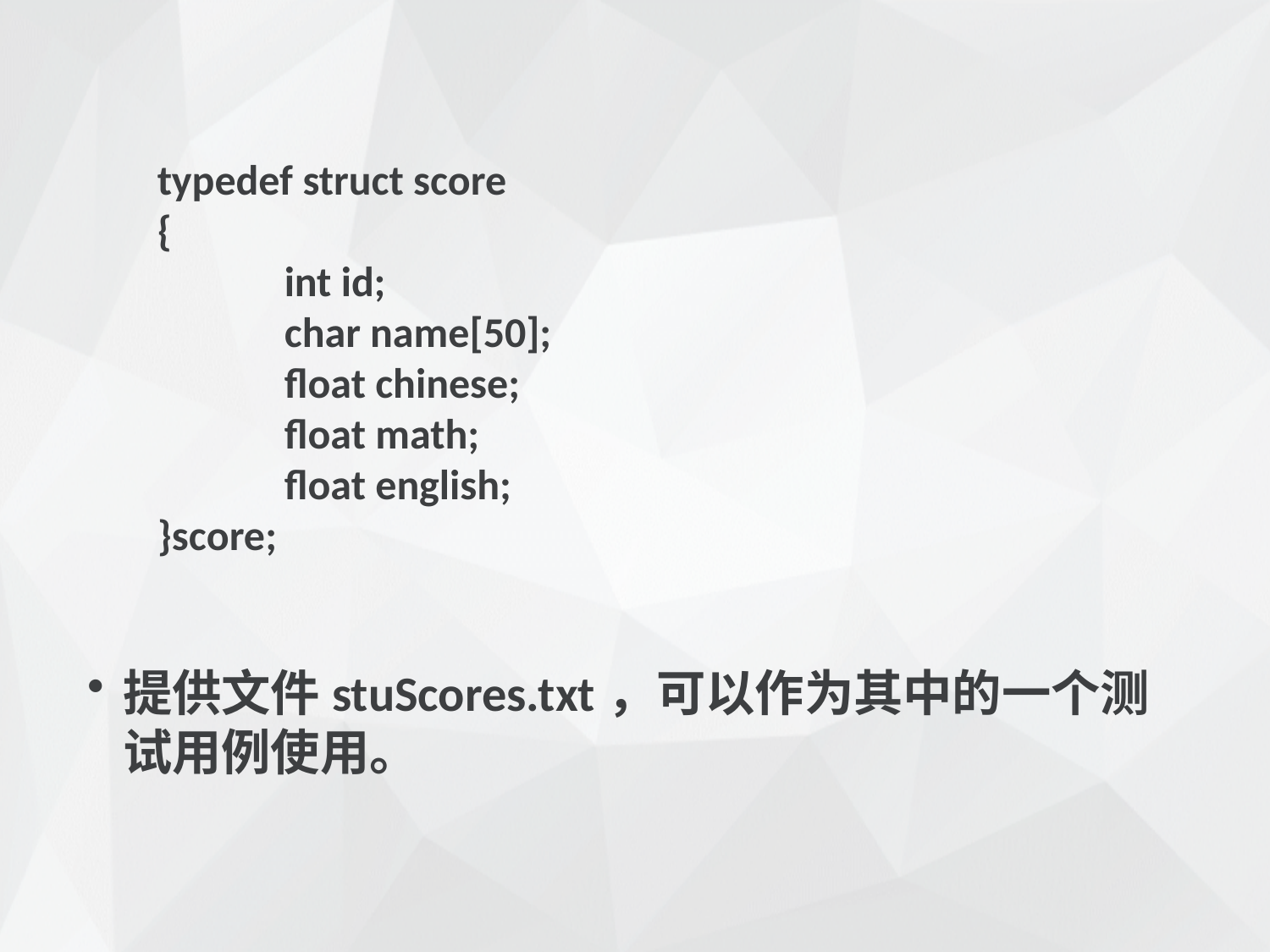

typedef struct score
{
	int id;
	char name[50];
	float chinese;
	float math;
	float english;
}score;
提供文件stuScores.txt，可以作为其中的一个测试用例使用。